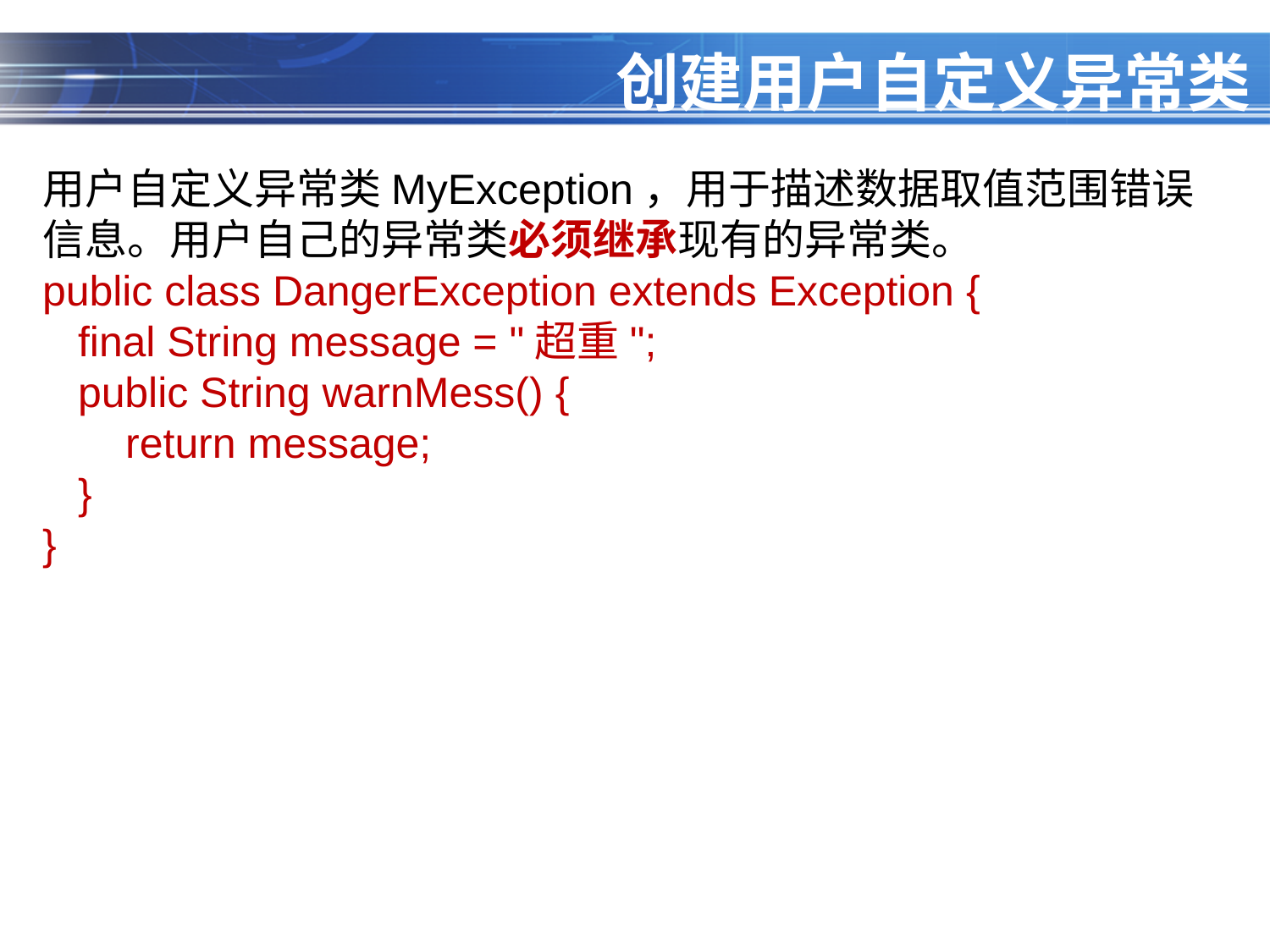

# 创建用户自定义异常类
用户自定义异常类MyException，用于描述数据取值范围错误信息。用户自己的异常类必须继承现有的异常类。
public class DangerException extends Exception {
   final String message = "超重";
   public String warnMess() {
       return message;
   }
}